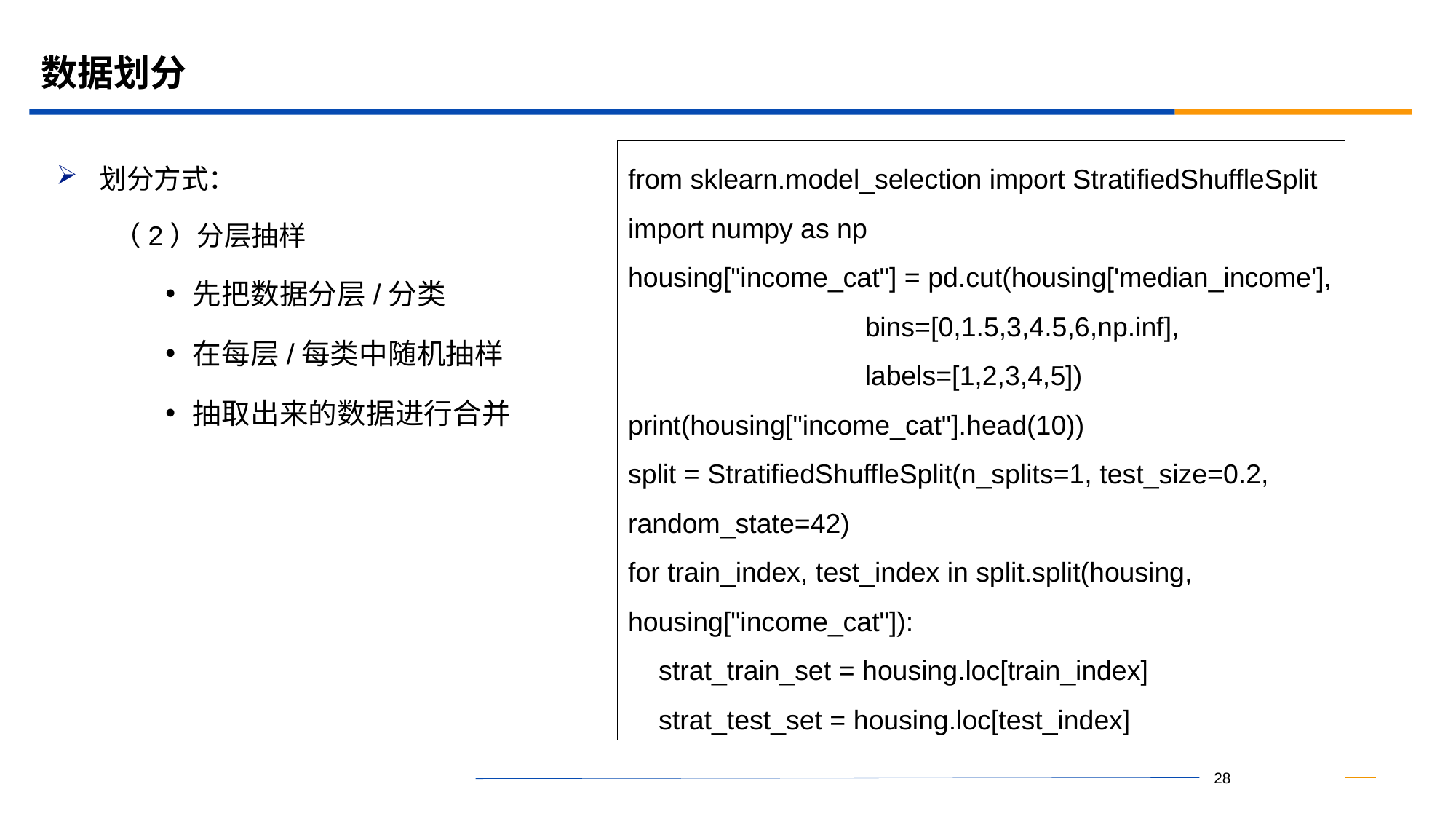

# 数据划分
划分方式：
（2）分层抽样
先把数据分层/分类
在每层/每类中随机抽样
抽取出来的数据进行合并
from sklearn.model_selection import StratifiedShuffleSplit
import numpy as np
housing["income_cat"] = pd.cut(housing['median_income'],
                               bins=[0,1.5,3,4.5,6,np.inf],
                               labels=[1,2,3,4,5])
print(housing["income_cat"].head(10))
split = StratifiedShuffleSplit(n_splits=1, test_size=0.2, random_state=42)
for train_index, test_index in split.split(housing, housing["income_cat"]):
    strat_train_set = housing.loc[train_index]
    strat_test_set = housing.loc[test_index]